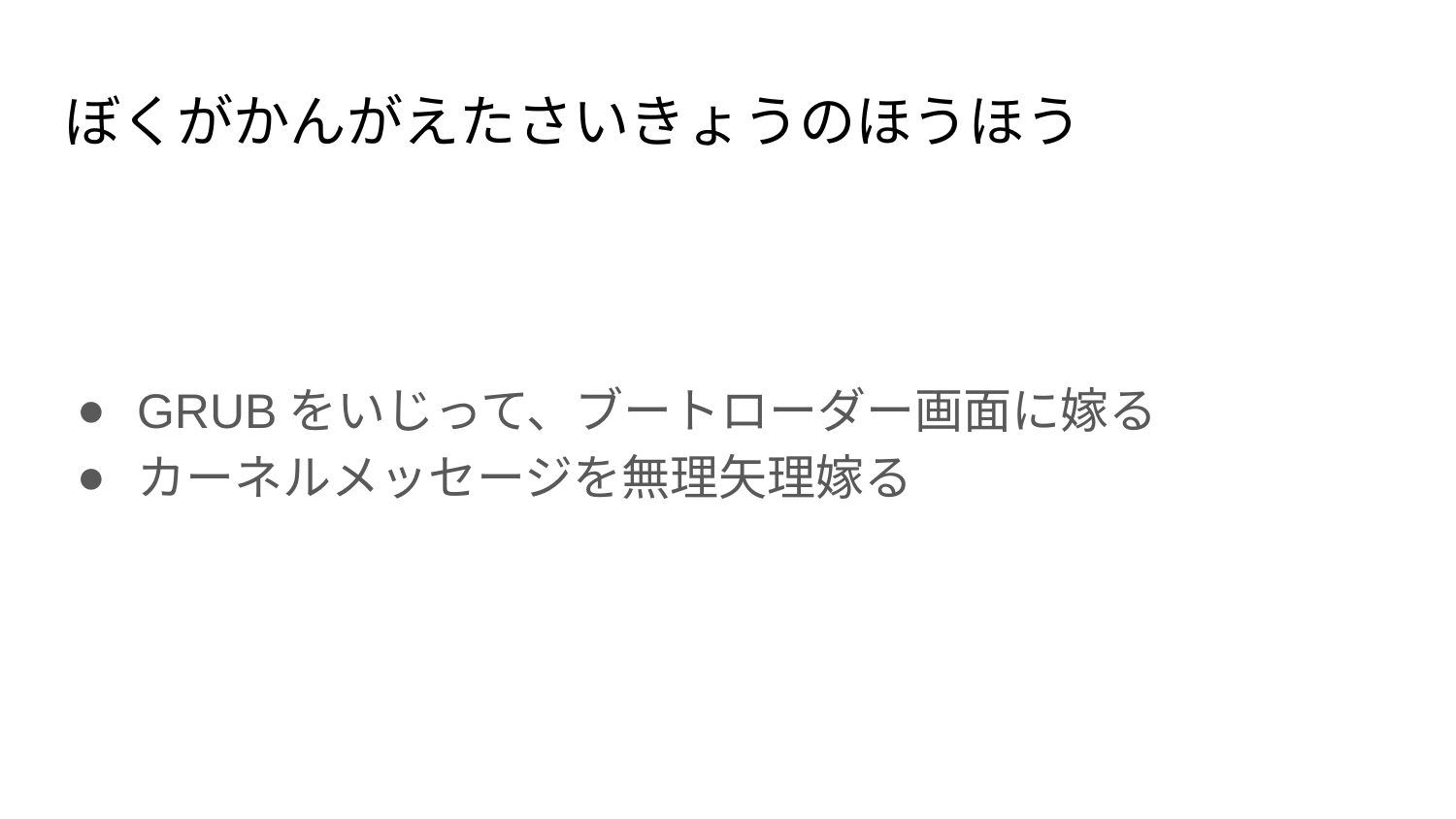

# ぼくがかんがえたさいきょうのほうほう
GRUBをいじって、ブートローダー画面に嫁る
カーネルメッセージを無理矢理嫁る